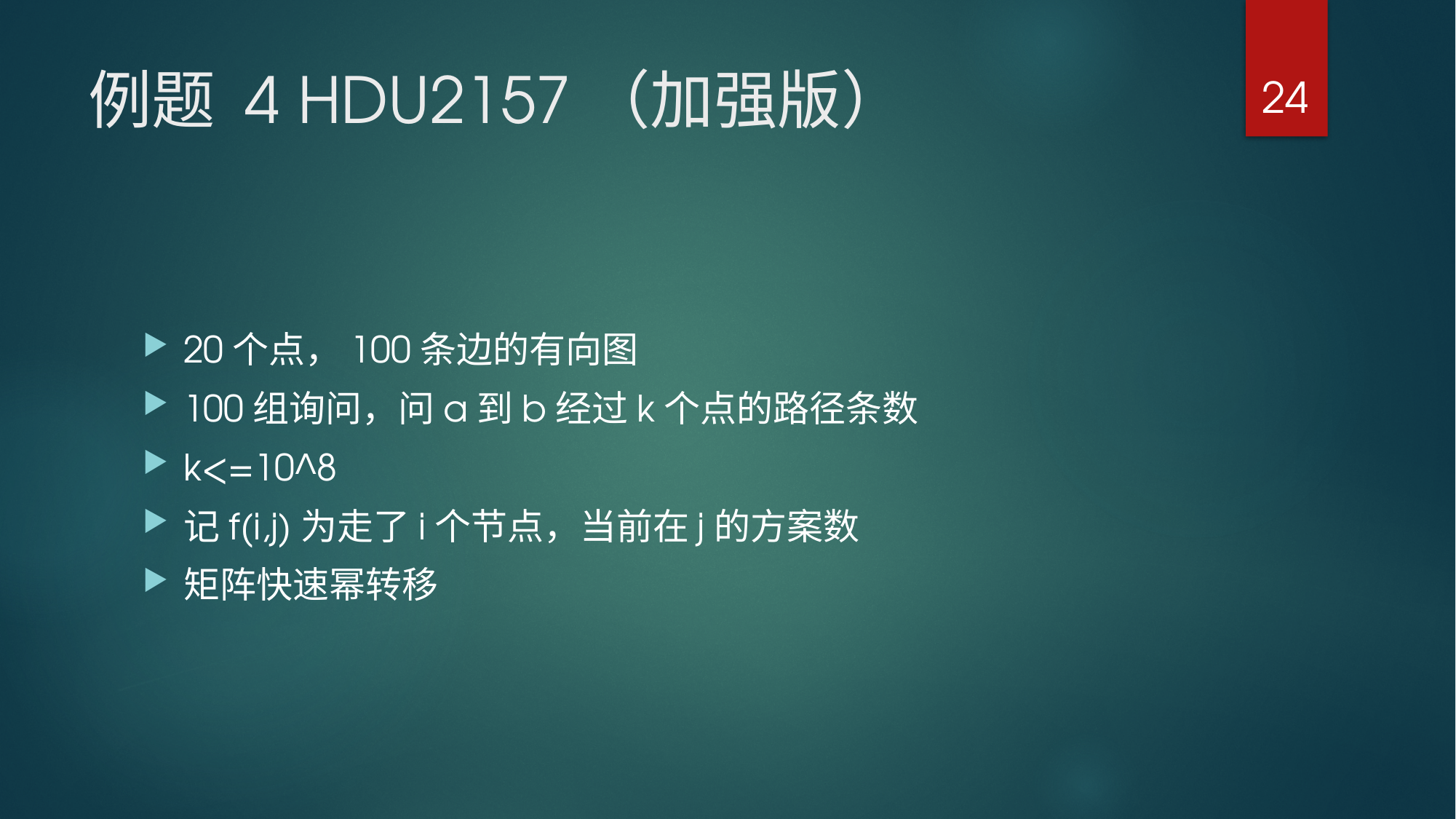

24
# 例题 4 HDU2157（加强版）
20个点，100条边的有向图
100组询问，问a到b经过k个点的路径条数
k<=10^8
记f(i,j)为走了i个节点，当前在j的方案数
矩阵快速幂转移